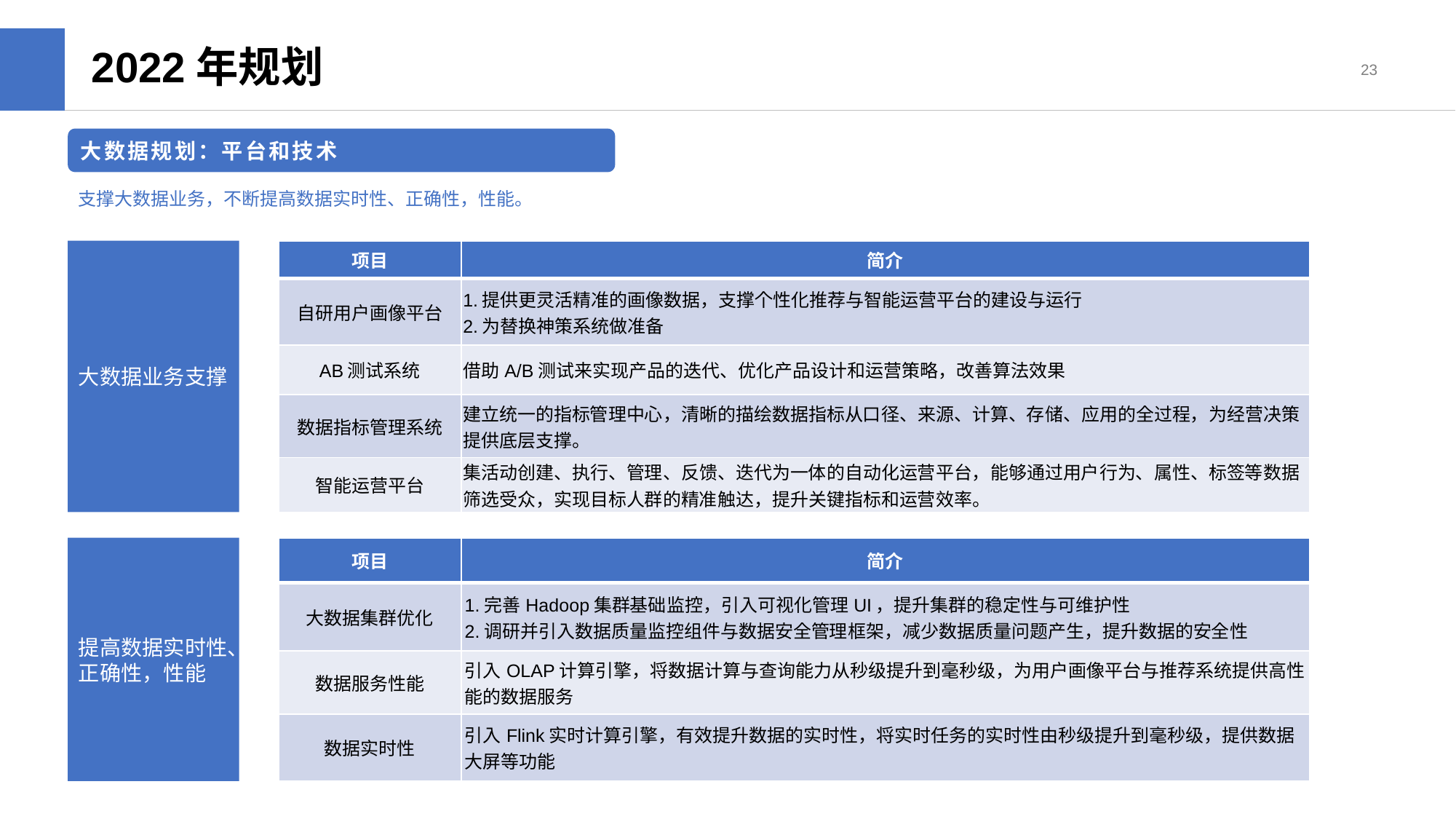

2022年规划
23
大数据规划：平台和技术
支撑大数据业务，不断提高数据实时性、正确性，性能。
| 项目 | 简介 |
| --- | --- |
| 自研用户画像平台 | 1.提供更灵活精准的画像数据，支撑个性化推荐与智能运营平台的建设与运行 2.为替换神策系统做准备 |
| AB测试系统 | 借助A/B测试来实现产品的迭代、优化产品设计和运营策略，改善算法效果 |
| 数据指标管理系统 | 建立统一的指标管理中心，清晰的描绘数据指标从口径、来源、计算、存储、应用的全过程，为经营决策提供底层支撑。 |
| 智能运营平台 | 集活动创建、执行、管理、反馈、迭代为一体的自动化运营平台，能够通过用户行为、属性、标签等数据筛选受众，实现目标人群的精准触达，提升关键指标和运营效率。 |
大数据业务支撑
提高数据实时性、正确性，性能
| 项目 | 简介 |
| --- | --- |
| 大数据集群优化 | 1.完善Hadoop集群基础监控，引入可视化管理UI，提升集群的稳定性与可维护性 2.调研并引入数据质量监控组件与数据安全管理框架，减少数据质量问题产生，提升数据的安全性 |
| 数据服务性能 | 引入OLAP计算引擎，将数据计算与查询能力从秒级提升到毫秒级，为用户画像平台与推荐系统提供高性能的数据服务 |
| 数据实时性 | 引入Flink实时计算引擎，有效提升数据的实时性，将实时任务的实时性由秒级提升到毫秒级，提供数据大屏等功能 |